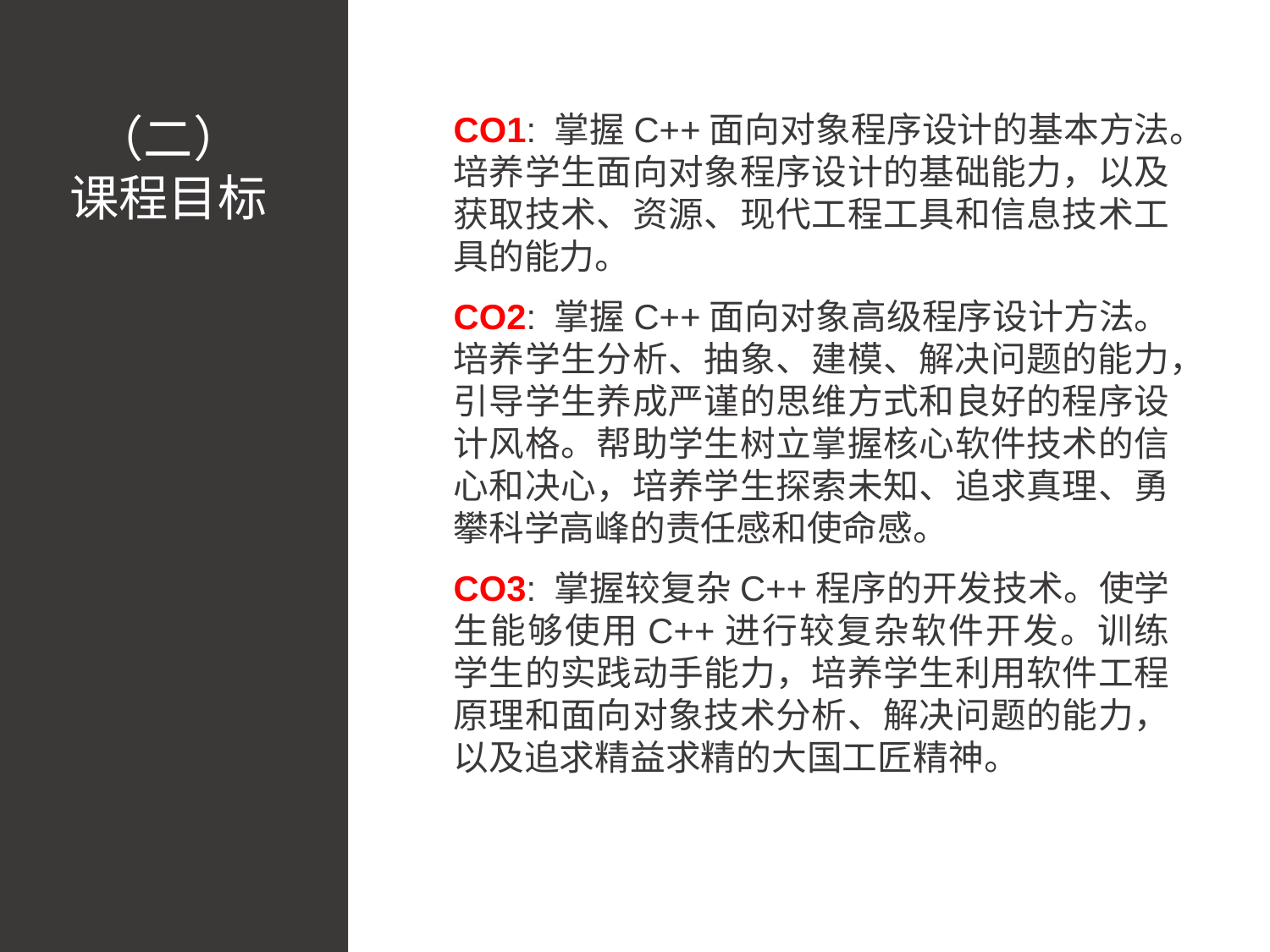

#
（二）
课程目标
CO1: 掌握C++面向对象程序设计的基本方法。培养学生面向对象程序设计的基础能力，以及获取技术、资源、现代工程工具和信息技术工具的能力。
CO2: 掌握C++面向对象高级程序设计方法。培养学生分析、抽象、建模、解决问题的能力，引导学生养成严谨的思维方式和良好的程序设计风格。帮助学生树立掌握核心软件技术的信心和决心，培养学生探索未知、追求真理、勇攀科学高峰的责任感和使命感。
CO3: 掌握较复杂C++程序的开发技术。使学生能够使用C++进行较复杂软件开发。训练学生的实践动手能力，培养学生利用软件工程原理和面向对象技术分析、解决问题的能力，以及追求精益求精的大国工匠精神。